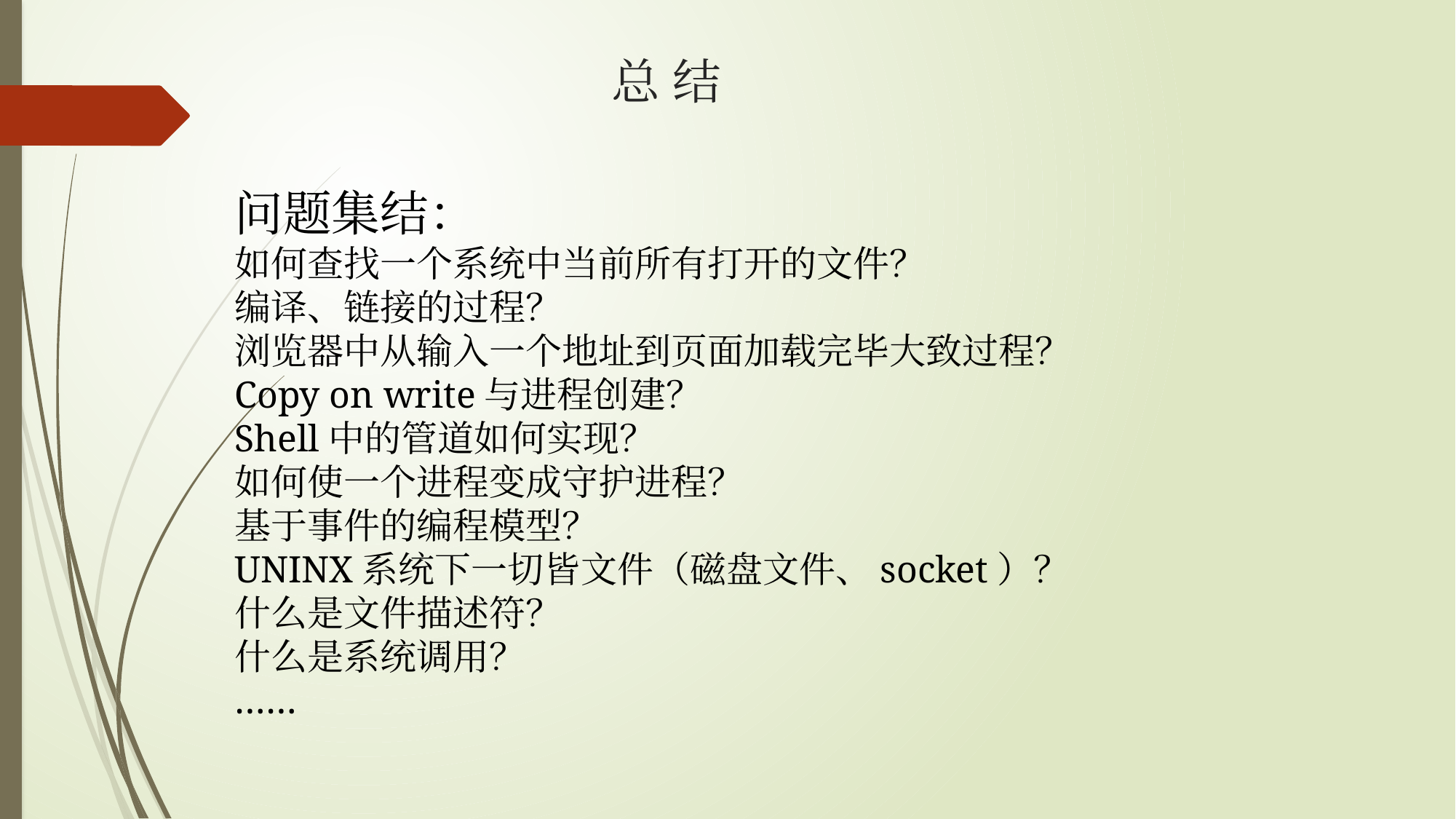

# 总 结
问题集结：
如何查找一个系统中当前所有打开的文件？
编译、链接的过程？
浏览器中从输入一个地址到页面加载完毕大致过程？
Copy on write与进程创建？
Shell中的管道如何实现？
如何使一个进程变成守护进程？
基于事件的编程模型？
UNINX系统下一切皆文件（磁盘文件、socket）？
什么是文件描述符？
什么是系统调用？
……